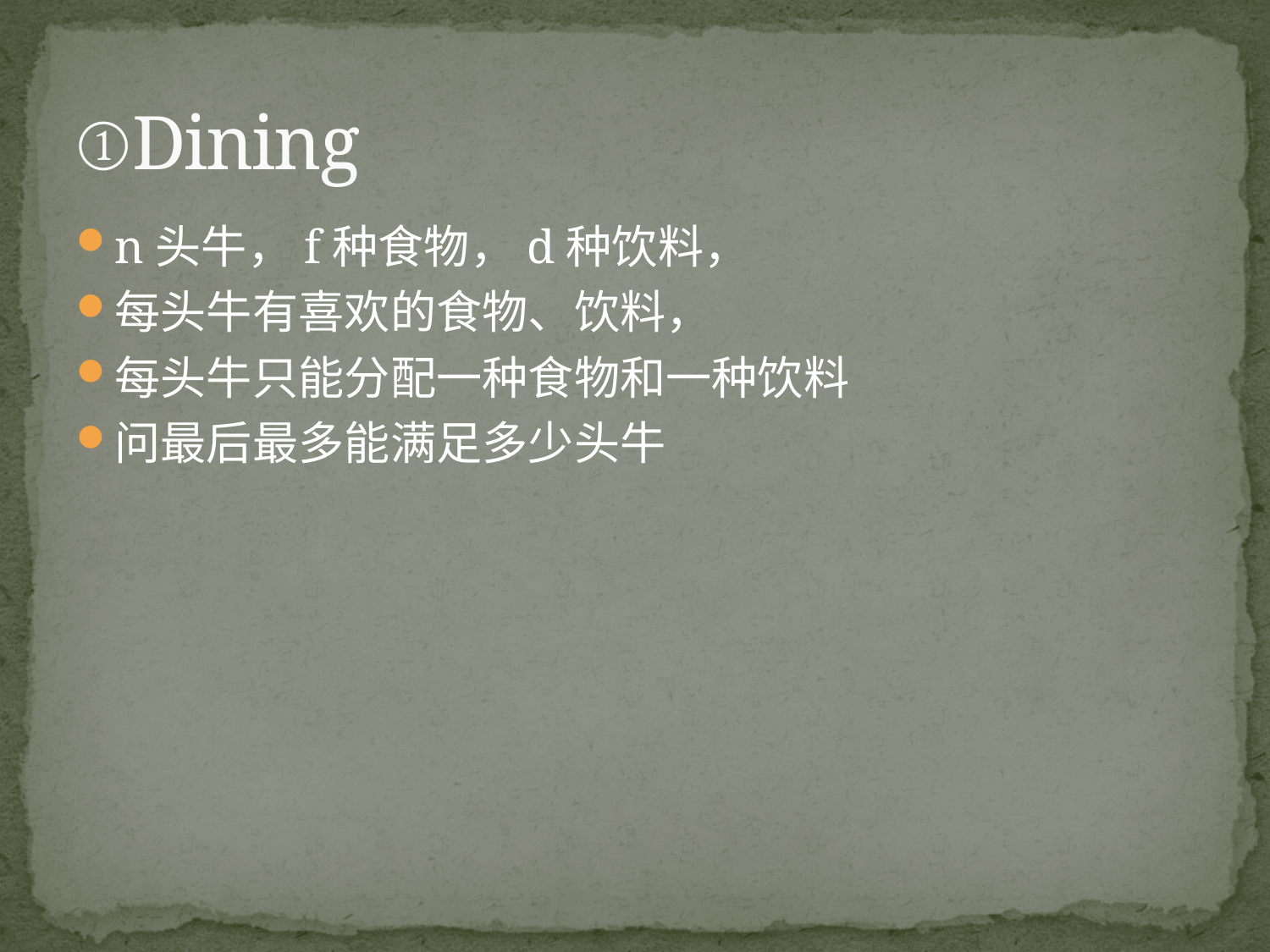

# ①Dining
n头牛，f种食物，d种饮料，
每头牛有喜欢的食物、饮料，
每头牛只能分配一种食物和一种饮料
问最后最多能满足多少头牛